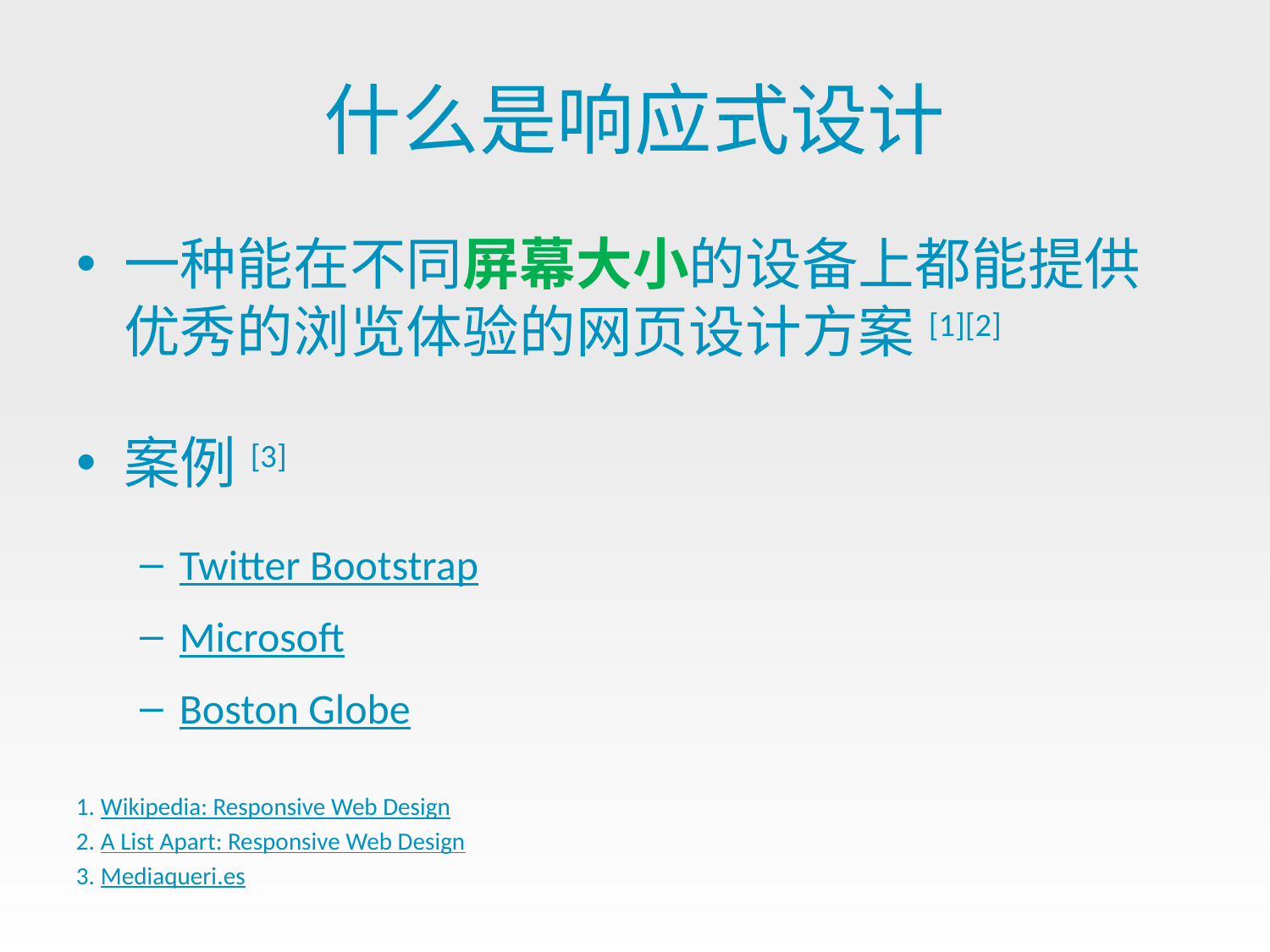

# 什么是响应式设计
一种能在不同屏幕大小的设备上都能提供优秀的浏览体验的网页设计方案[1][2]
案例[3]
Twitter Bootstrap
Microsoft
Boston Globe
Wikipedia: Responsive Web Design
A List Apart: Responsive Web Design
Mediaqueri.es